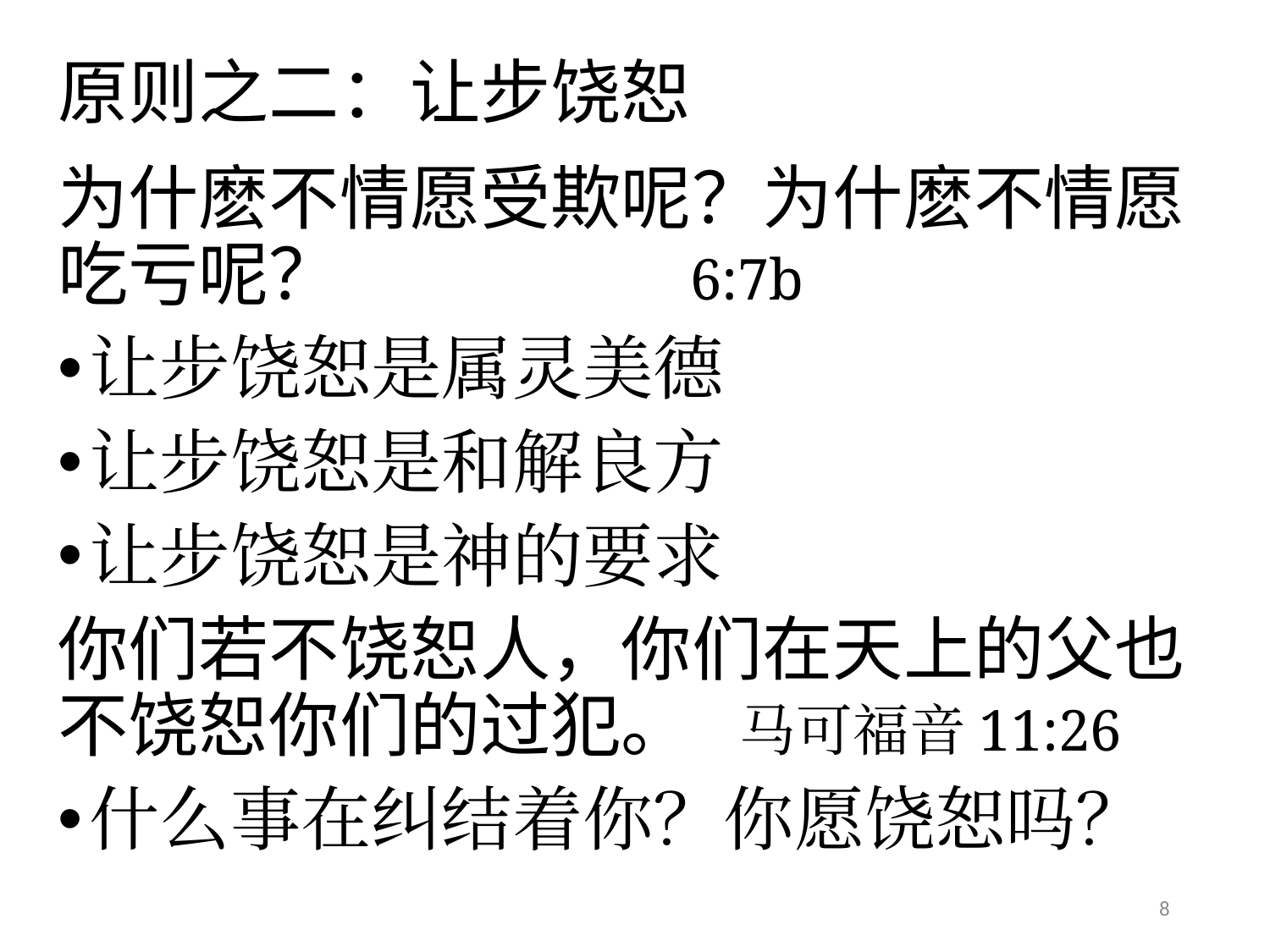

# 原则之二：让步饶恕
为什麽不情愿受欺呢？为什麽不情愿吃亏呢？                     6:7b
让步饶恕是属灵美德
让步饶恕是和解良方
让步饶恕是神的要求
你们若不饶恕人，你们在天上的父也不饶恕你们的过犯。   马可福音11:26
什么事在纠结着你？你愿饶恕吗？
8